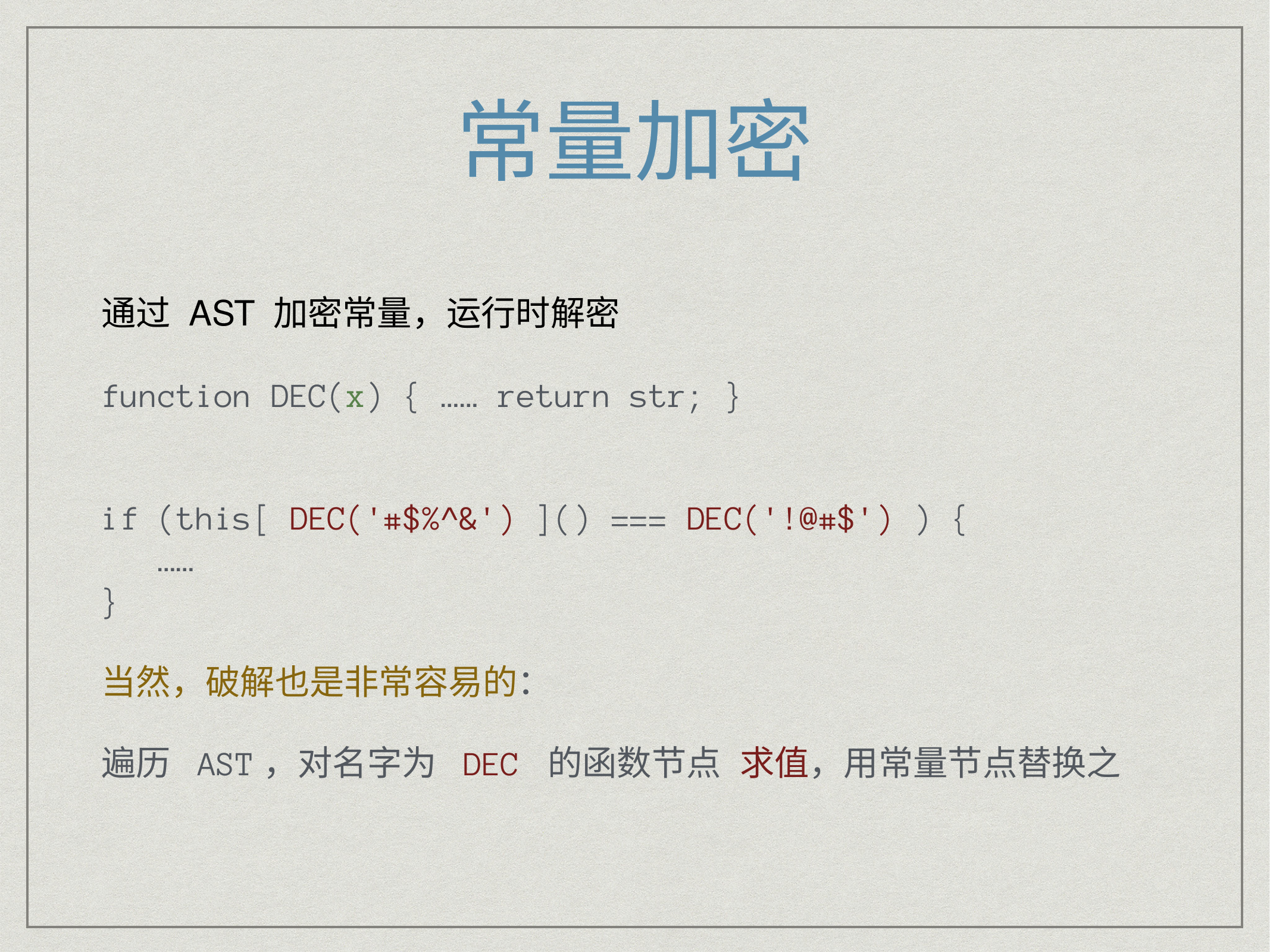

# 常量加密
通过 AST 加密常量，运行时解密
function DEC(x) { …… return str; }
if (this[ DEC('#$%^&') ]() === DEC('!@#$') ) {
   ……
}
当然，破解也是非常容易的：
遍历 AST，对名字为 DEC 的函数节点 求值，用常量节点替换之